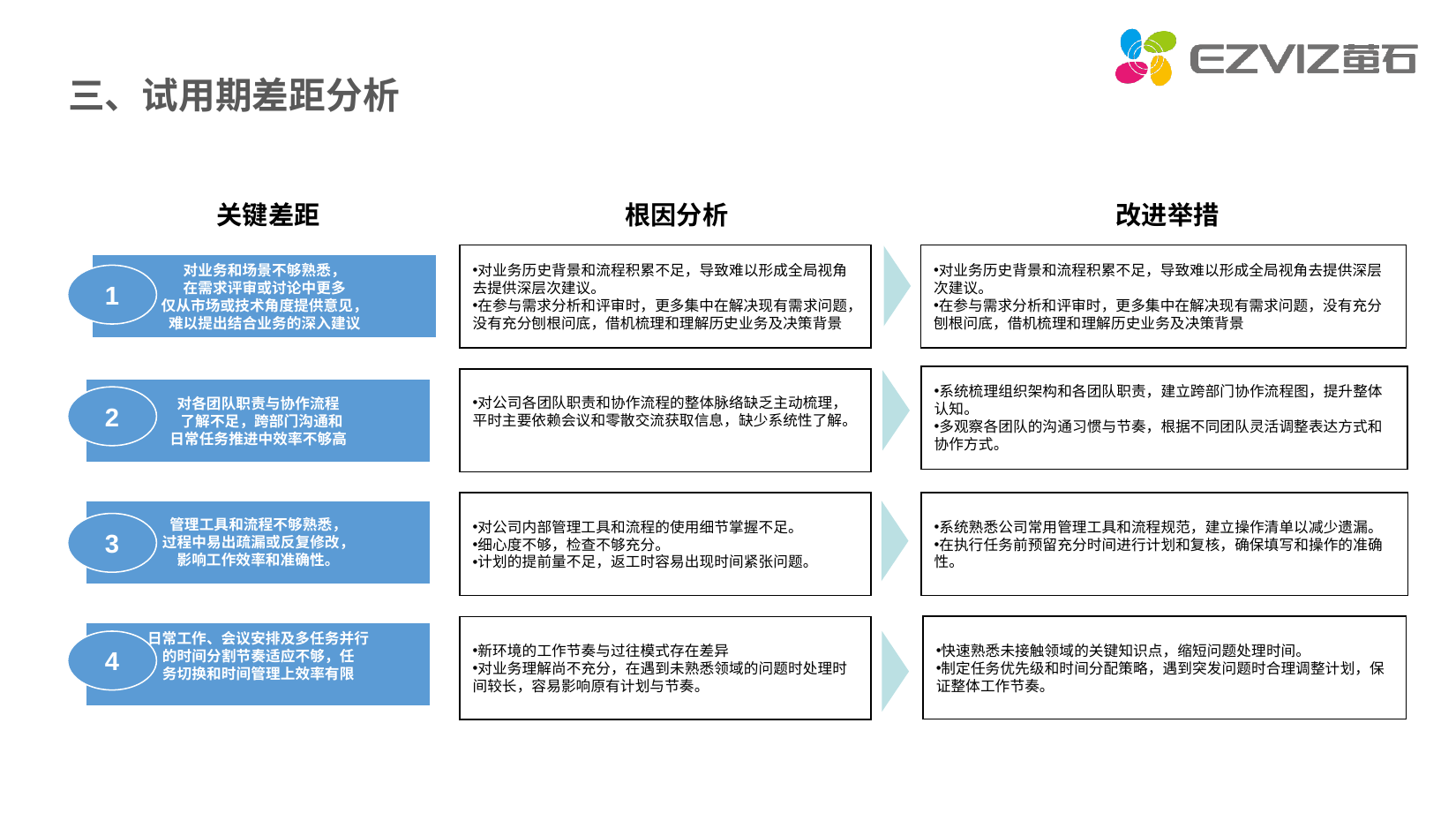

三、试用期差距分析
关键差距
根因分析
改进举措
对业务历史背景和流程积累不足，导致难以形成全局视角去提供深层次建议。
在参与需求分析和评审时，更多集中在解决现有需求问题，没有充分刨根问底，借机梳理和理解历史业务及决策背景
对业务和场景不够熟悉，
在需求评审或讨论中更多
仅从市场或技术角度提供意见，
难以提出结合业务的深入建议

对业务历史背景和流程积累不足，导致难以形成全局视角去提供深层次建议。
在参与需求分析和评审时，更多集中在解决现有需求问题，没有充分刨根问底，借机梳理和理解历史业务及决策背景
1
系统梳理组织架构和各团队职责，建立跨部门协作流程图，提升整体认知。
多观察各团队的沟通习惯与节奏，根据不同团队灵活调整表达方式和协作方式。
对公司各团队职责和协作流程的整体脉络缺乏主动梳理，平时主要依赖会议和零散交流获取信息，缺少系统性了解。

对各团队职责与协作流程
 了解不足，跨部门沟通和
日常任务推进中效率不够高

2
对公司内部管理工具和流程的使用细节掌握不足。
细心度不够，检查不够充分。
计划的提前量不足，返工时容易出现时间紧张问题。
系统熟悉公司常用管理工具和流程规范，建立操作清单以减少遗漏。
在执行任务前预留充分时间进行计划和复核，确保填写和操作的准确性。

管理工具和流程不够熟悉，
过程中易出疏漏或反复修改，
影响工作效率和准确性。

3
快速熟悉未接触领域的关键知识点，缩短问题处理时间。
制定任务优先级和时间分配策略，遇到突发问题时合理调整计划，保证整体工作节奏。
新环境的工作节奏与过往模式存在差异
对业务理解尚不充分，在遇到未熟悉领域的问题时处理时间较长，容易影响原有计划与节奏。
日常工作、会议安排及多任务并行
的时间分割节奏适应不够，任
务切换和时间管理上效率有限

4